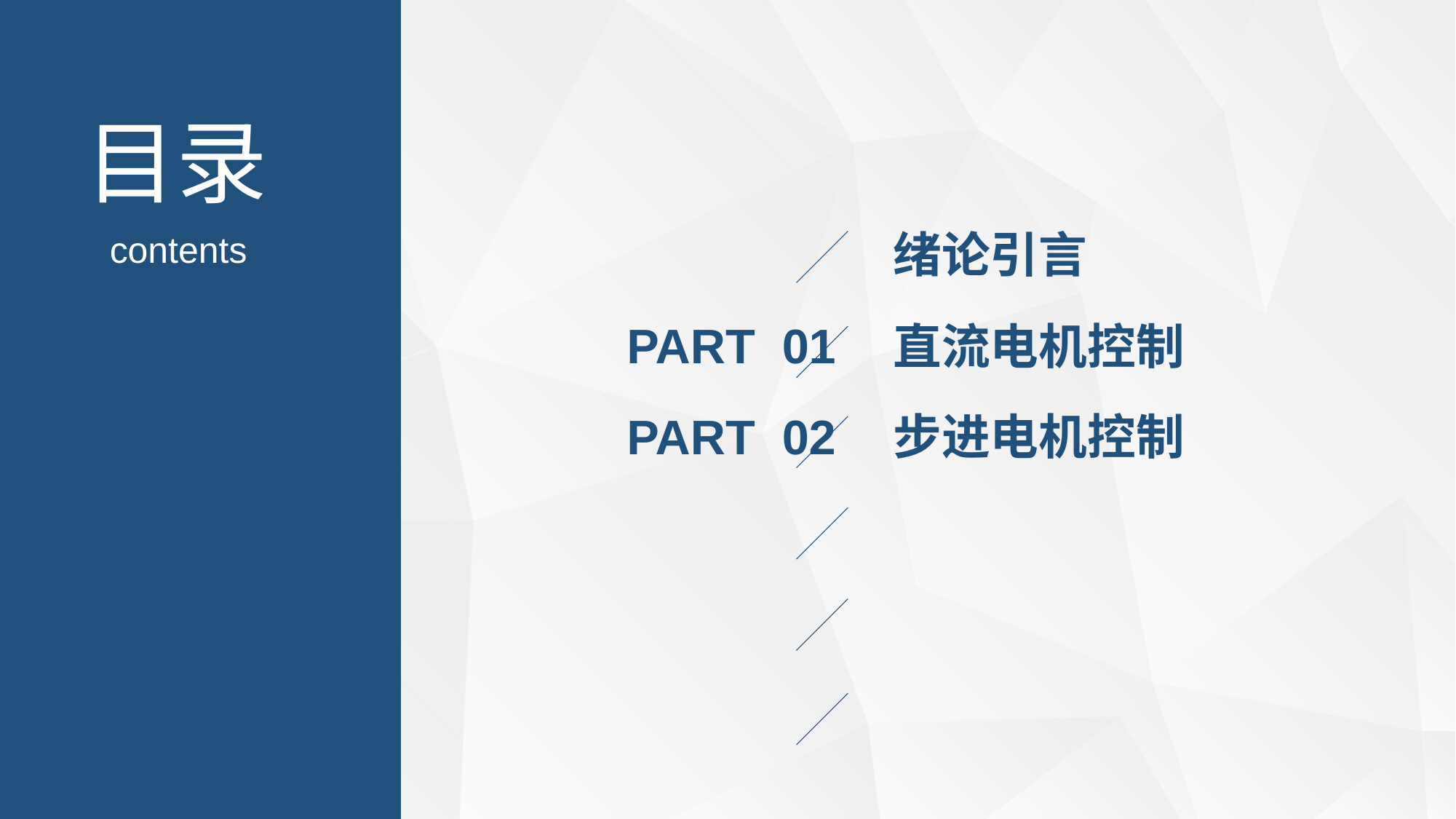

绪论引言
PART  01
直流电机控制
步进电机控制
PART  02